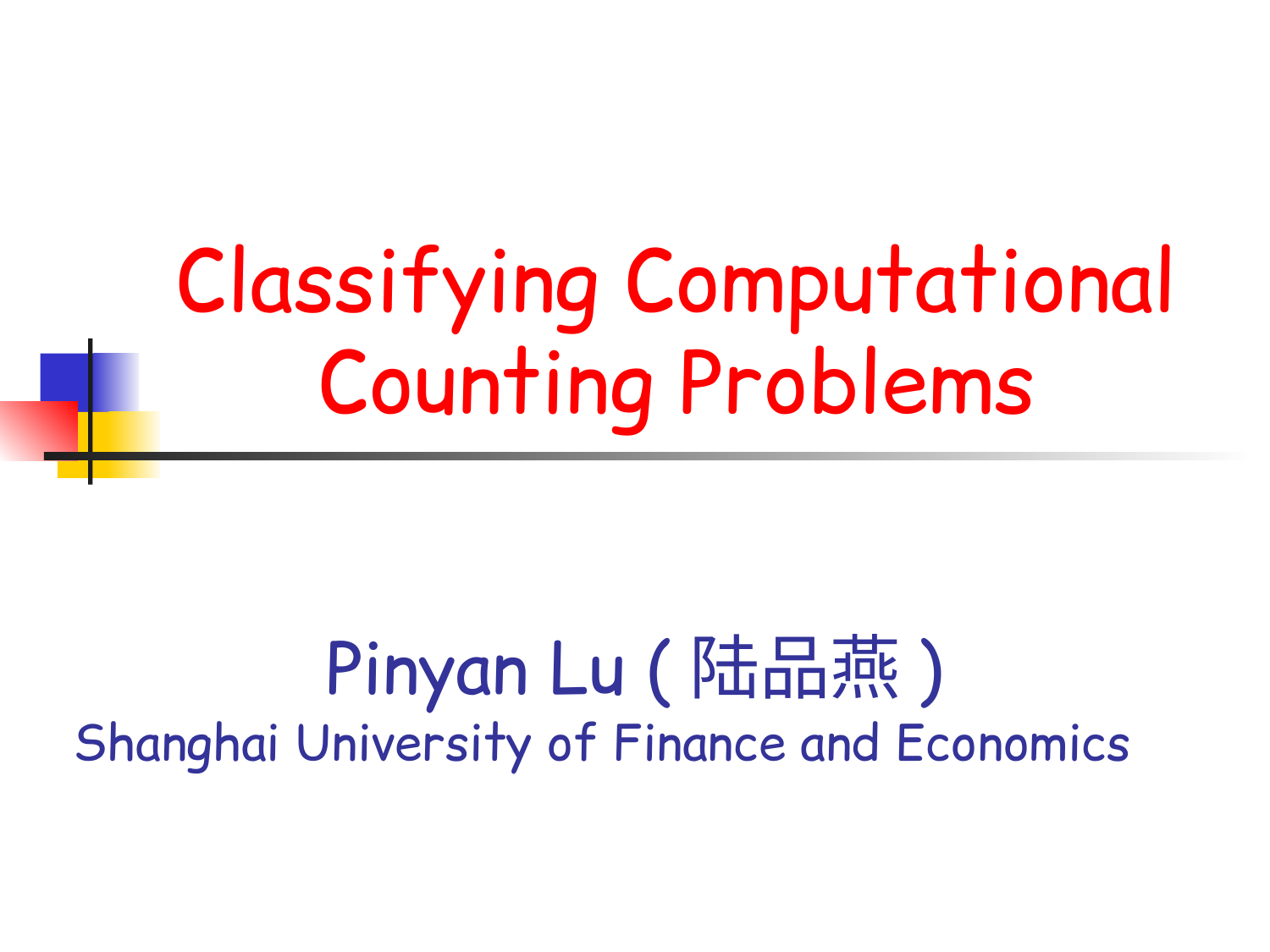

# Classifying Computational Counting Problems

 Pinyan Lu (陆品燕)
Shanghai University of Finance and Economics